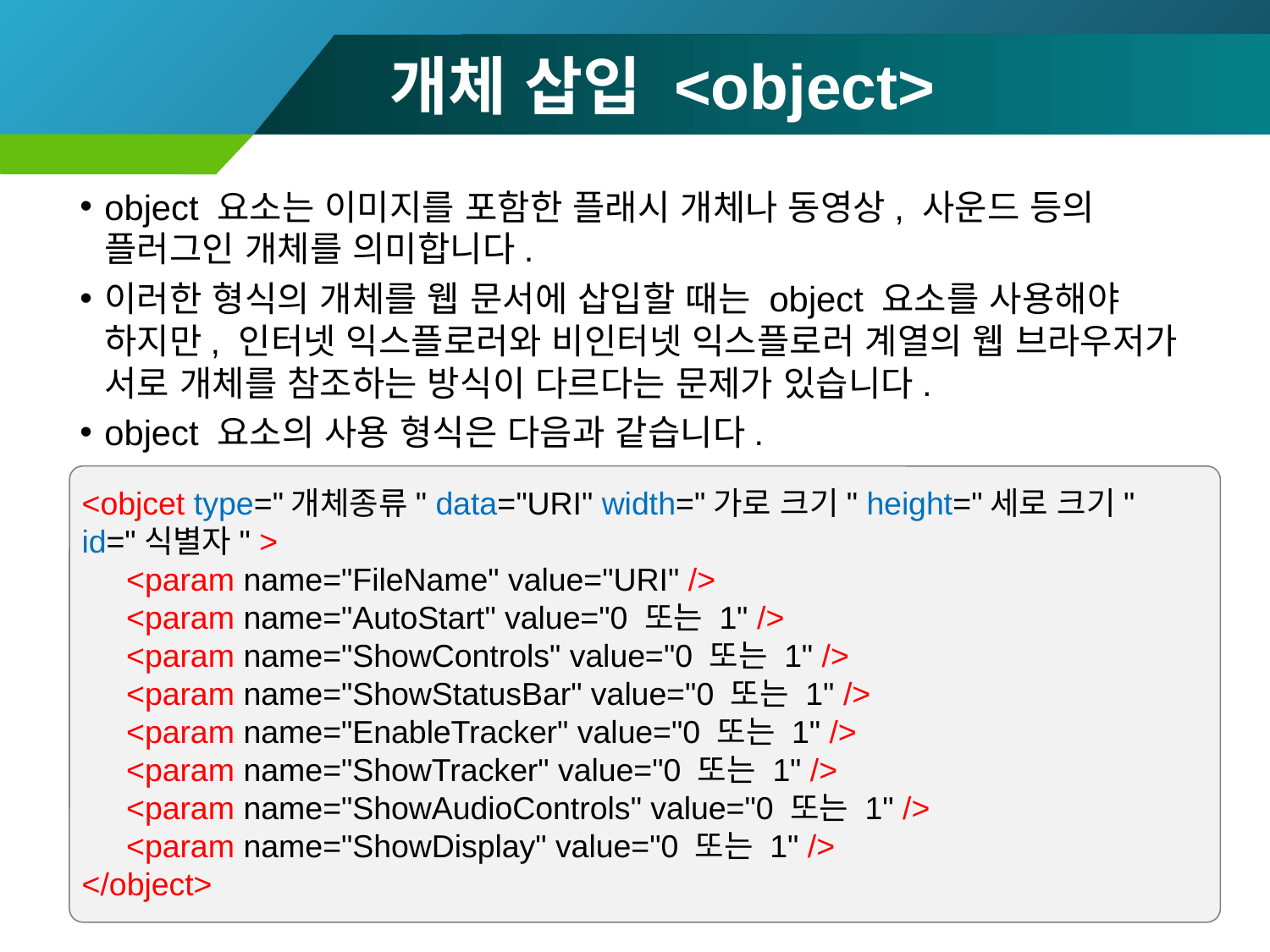

# 개체 삽입 <object>
object 요소는 이미지를 포함한 플래시 개체나 동영상, 사운드 등의 플러그인 개체를 의미합니다.
이러한 형식의 개체를 웹 문서에 삽입할 때는 object 요소를 사용해야 하지만, 인터넷 익스플로러와 비인터넷 익스플로러 계열의 웹 브라우저가 서로 개체를 참조하는 방식이 다르다는 문제가 있습니다.
object 요소의 사용 형식은 다음과 같습니다.

<objcet type="개체종류" data="URI" width="가로 크기" height="세로 크기" id="식별자" >
     <param name="FileName" value="URI" />
     <param name="AutoStart" value="0 또는 1" />
     <param name="ShowControls" value="0 또는 1" />
     <param name="ShowStatusBar" value="0 또는 1" />
     <param name="EnableTracker" value="0 또는 1" />
     <param name="ShowTracker" value="0 또는 1" />
     <param name="ShowAudioControls" value="0 또는 1" />
     <param name="ShowDisplay" value="0 또는 1" />
</object>